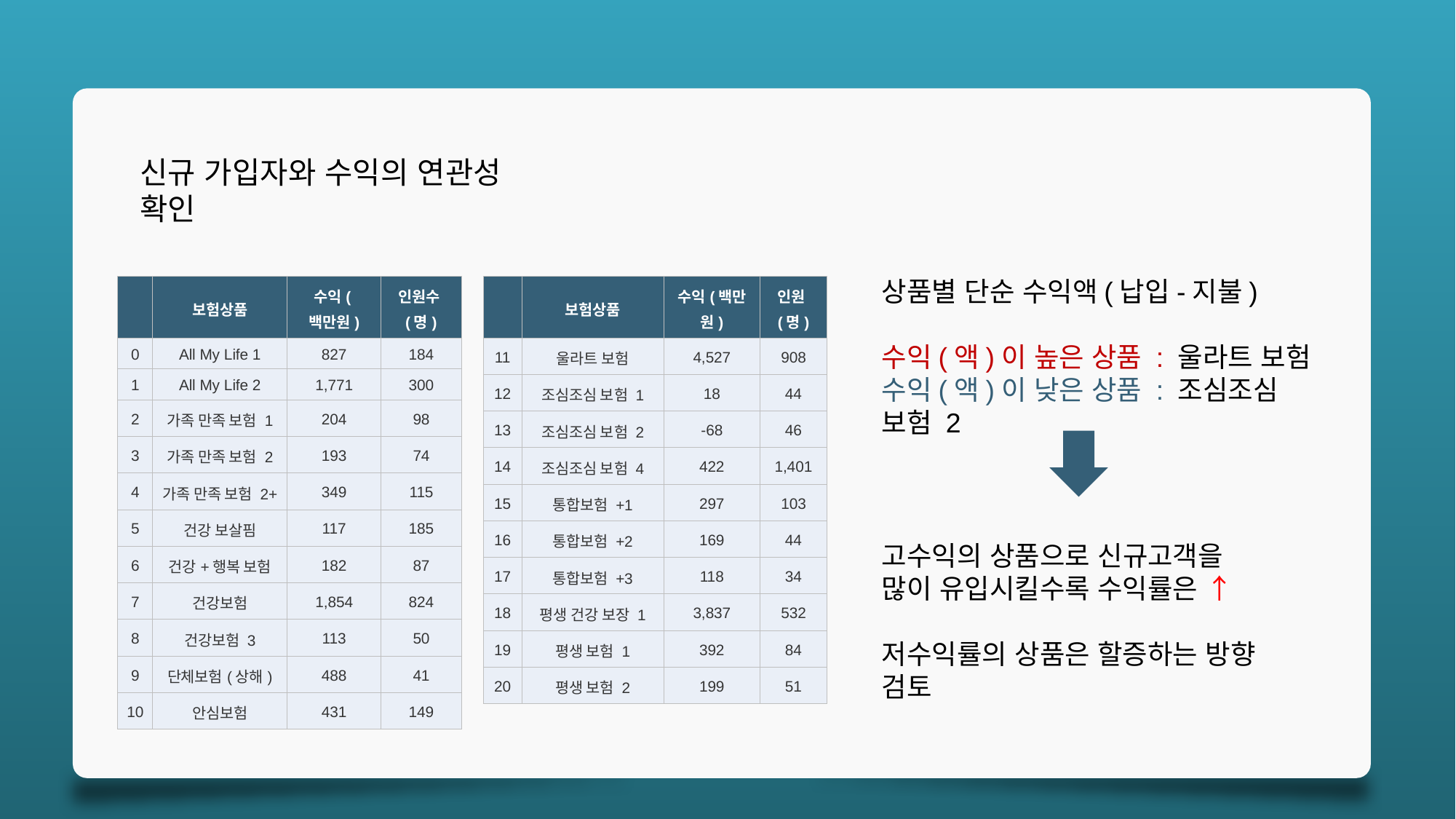

신규 가입자와 수익의 연관성 확인
상품별 단순 수익액(납입-지불)

수익(액)이 높은 상품 : 울라트 보험
수익(액)이 낮은 상품 : 조심조심 보험 2
|  | 보험상품 | 수익(백만원) | 인원수(명) |
| --- | --- | --- | --- |
| 0 | All My Life 1 | 827 | 184 |
| 1 | All My Life 2 | 1,771 | 300 |
| 2 | 가족 만족 보험 1 | 204 | 98 |
| 3 | 가족 만족 보험 2 | 193 | 74 |
| 4 | 가족 만족 보험 2+ | 349 | 115 |
| 5 | 건강 보살핌 | 117 | 185 |
| 6 | 건강+행복 보험 | 182 | 87 |
| 7 | 건강보험 | 1,854 | 824 |
| 8 | 건강보험 3 | 113 | 50 |
| 9 | 단체보험(상해) | 488 | 41 |
| 10 | 안심보험 | 431 | 149 |
|  | 보험상품 | 수익(백만원) | 인원(명) |
| --- | --- | --- | --- |
| 11 | 울라트 보험 | 4,527 | 908 |
| 12 | 조심조심 보험 1 | 18 | 44 |
| 13 | 조심조심 보험 2 | -68 | 46 |
| 14 | 조심조심 보험 4 | 422 | 1,401 |
| 15 | 통합보험 +1 | 297 | 103 |
| 16 | 통합보험 +2 | 169 | 44 |
| 17 | 통합보험 +3 | 118 | 34 |
| 18 | 평생 건강 보장 1 | 3,837 | 532 |
| 19 | 평생 보험 1 | 392 | 84 |
| 20 | 평생 보험 2 | 199 | 51 |

고수익의 상품으로 신규고객을
많이 유입시킬수록 수익률은 ↑

저수익률의 상품은 할증하는 방향 검토